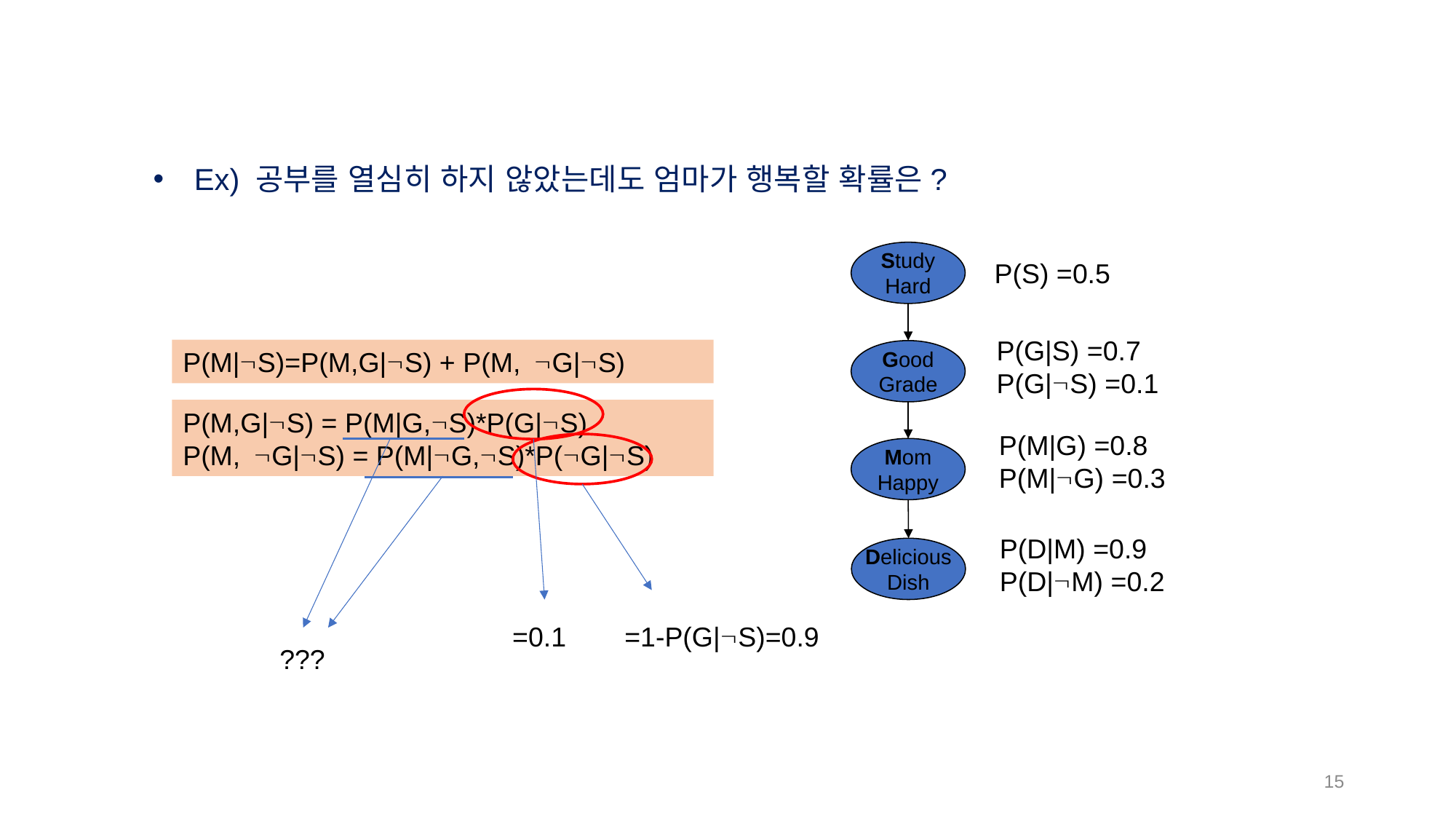

Ex) 공부를 열심히 하지 않았는데도 엄마가 행복할 확률은?
Study
Hard
Good
Grade
Mom
Happy
Delicious
Dish
P(S) =0.5
P(G|S) =0.7
P(G|¬S) =0.1
P(M|¬S)=P(M,G|¬S) + P(M, ¬G|¬S)

P(M,G|¬S) = P(M|G,¬S)*P(G|¬S)
P(M, ¬G|¬S) = P(M|¬G,¬S)*P(¬G|¬S)
P(M|G) =0.8
P(M|¬G) =0.3

P(D|M) =0.9
P(D|¬M) =0.2
=0.1
=1-P(G|¬S)=0.9
???
15